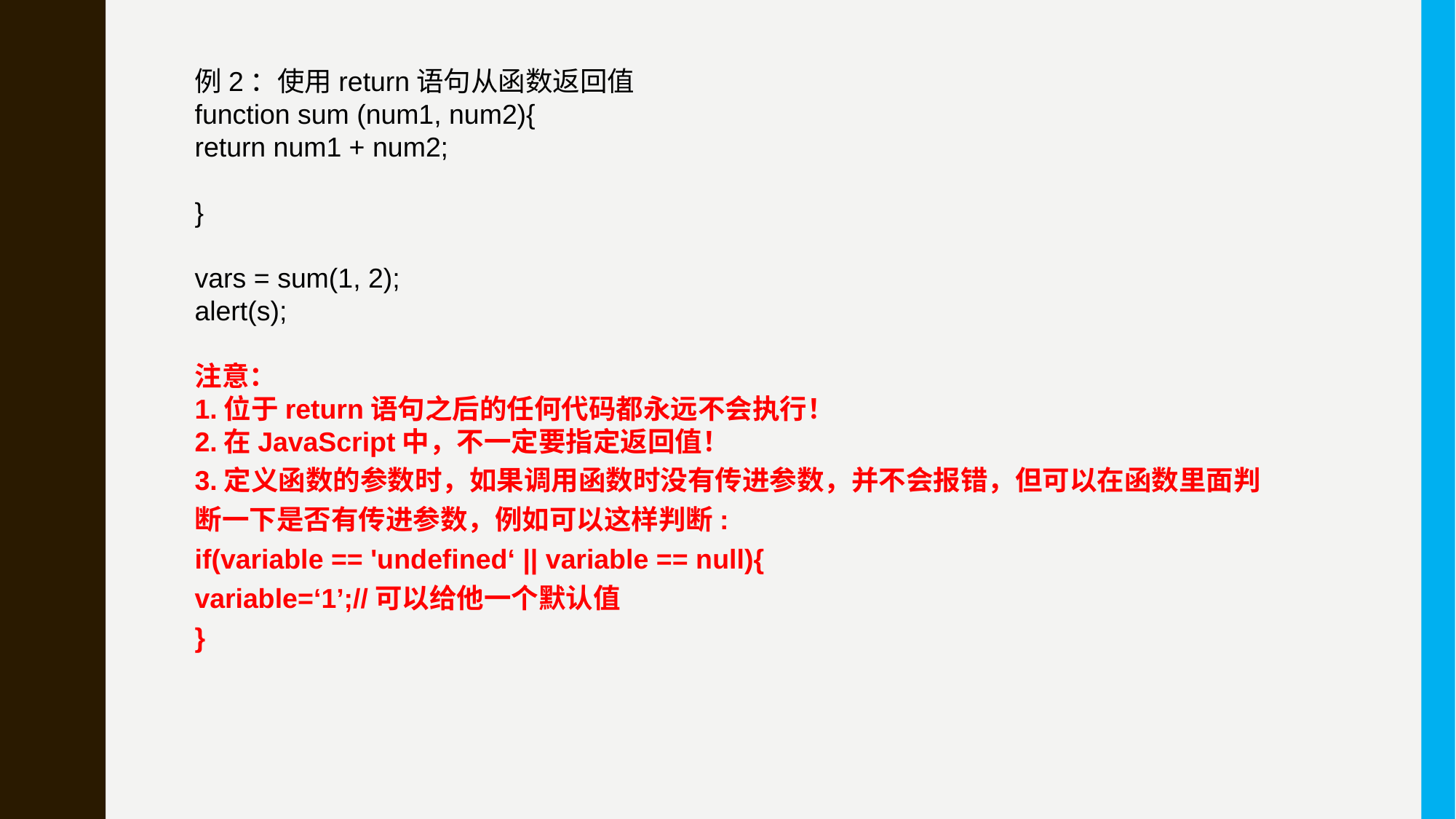

例2：使用return语句从函数返回值
function sum (num1, num2){
return num1 + num2;

}

vars = sum(1, 2);
alert(s);

注意：
1.位于return语句之后的任何代码都永远不会执行！
2.在JavaScript中，不一定要指定返回值！
3.定义函数的参数时，如果调用函数时没有传进参数，并不会报错，但可以在函数里面判
断一下是否有传进参数，例如可以这样判断:
if(variable == 'undefined‘ || variable == null){
variable=‘1’;//可以给他一个默认值
}